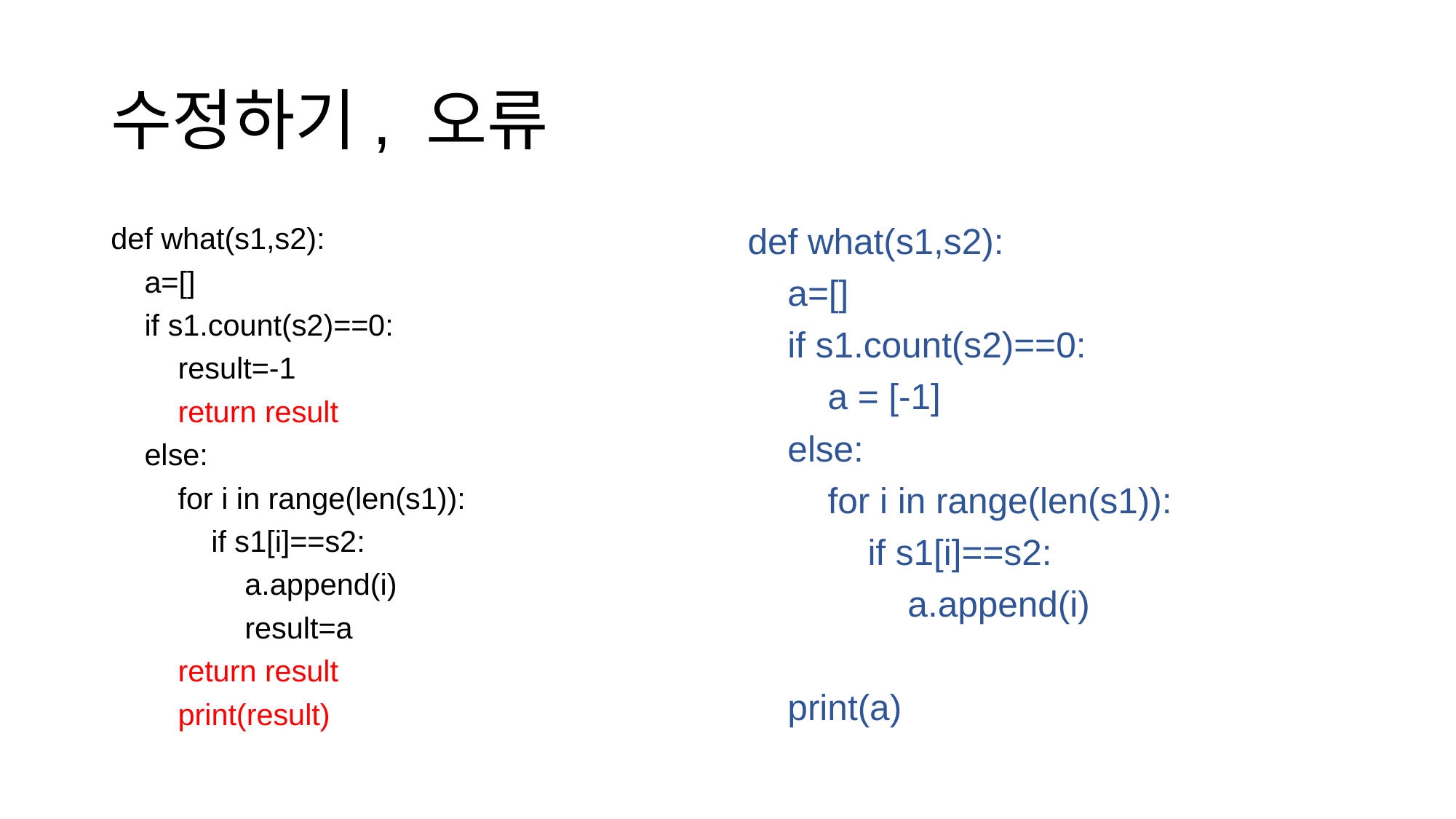

# 수정하기, 오류
def what(s1,s2):
    a=[]
    if s1.count(s2)==0:
        result=-1
        return result
    else:
        for i in range(len(s1)):
            if s1[i]==s2:
                a.append(i)
                result=a
        return result
        print(result)
def what(s1,s2):
    a=[]
    if s1.count(s2)==0:
        a = [-1]
    else:
        for i in range(len(s1)):
            if s1[i]==s2:
                a.append(i)

    print(a)